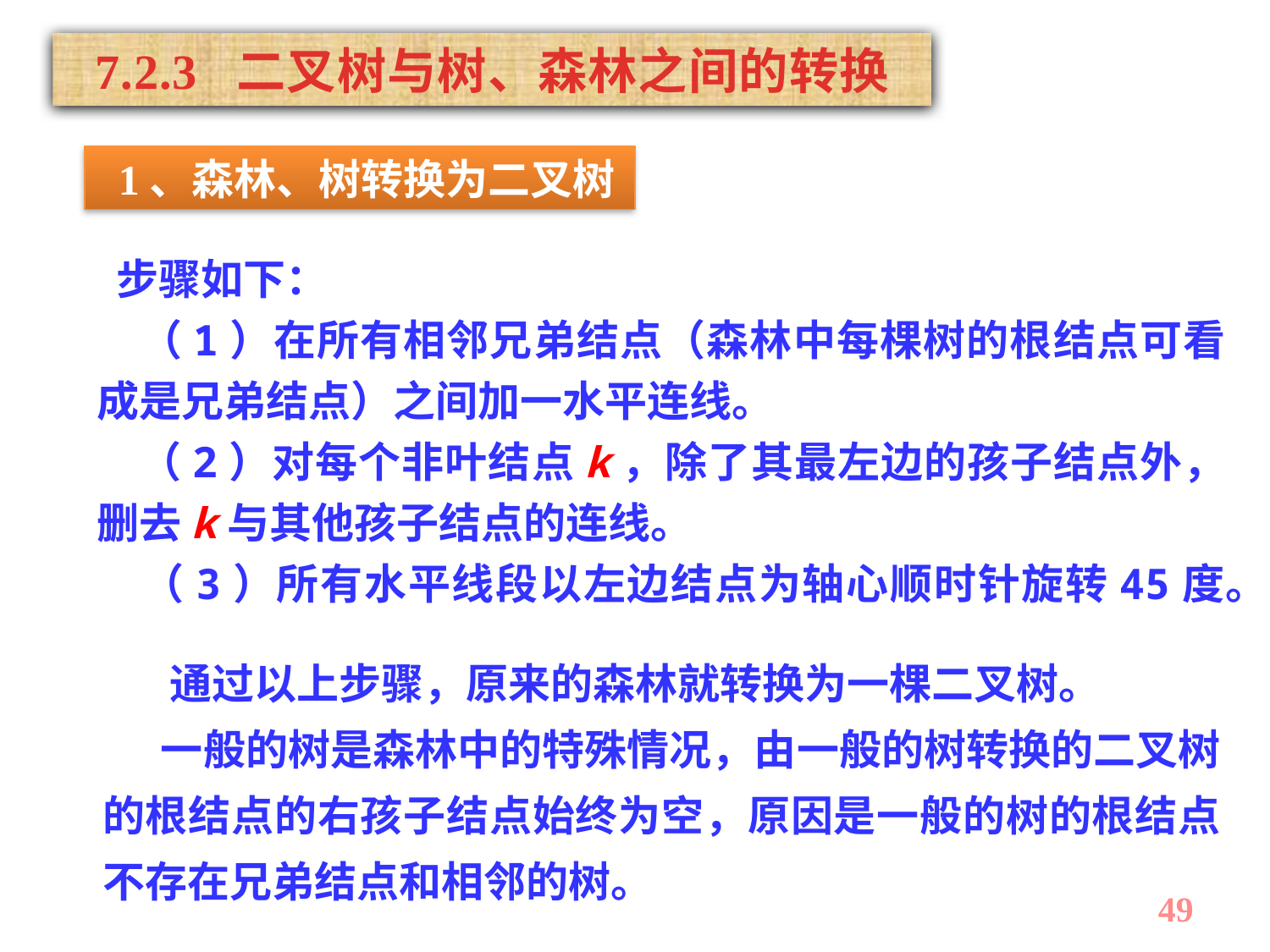

7.2.3  二叉树与树、森林之间的转换
  1、森林、树转换为二叉树
 步骤如下：
   （1）在所有相邻兄弟结点（森林中每棵树的根结点可看成是兄弟结点）之间加一水平连线。
   （2）对每个非叶结点k，除了其最左边的孩子结点外，删去k与其他孩子结点的连线。
   （3）所有水平线段以左边结点为轴心顺时针旋转45度。
      通过以上步骤，原来的森林就转换为一棵二叉树。
     一般的树是森林中的特殊情况，由一般的树转换的二叉树的根结点的右孩子结点始终为空，原因是一般的树的根结点不存在兄弟结点和相邻的树。
49